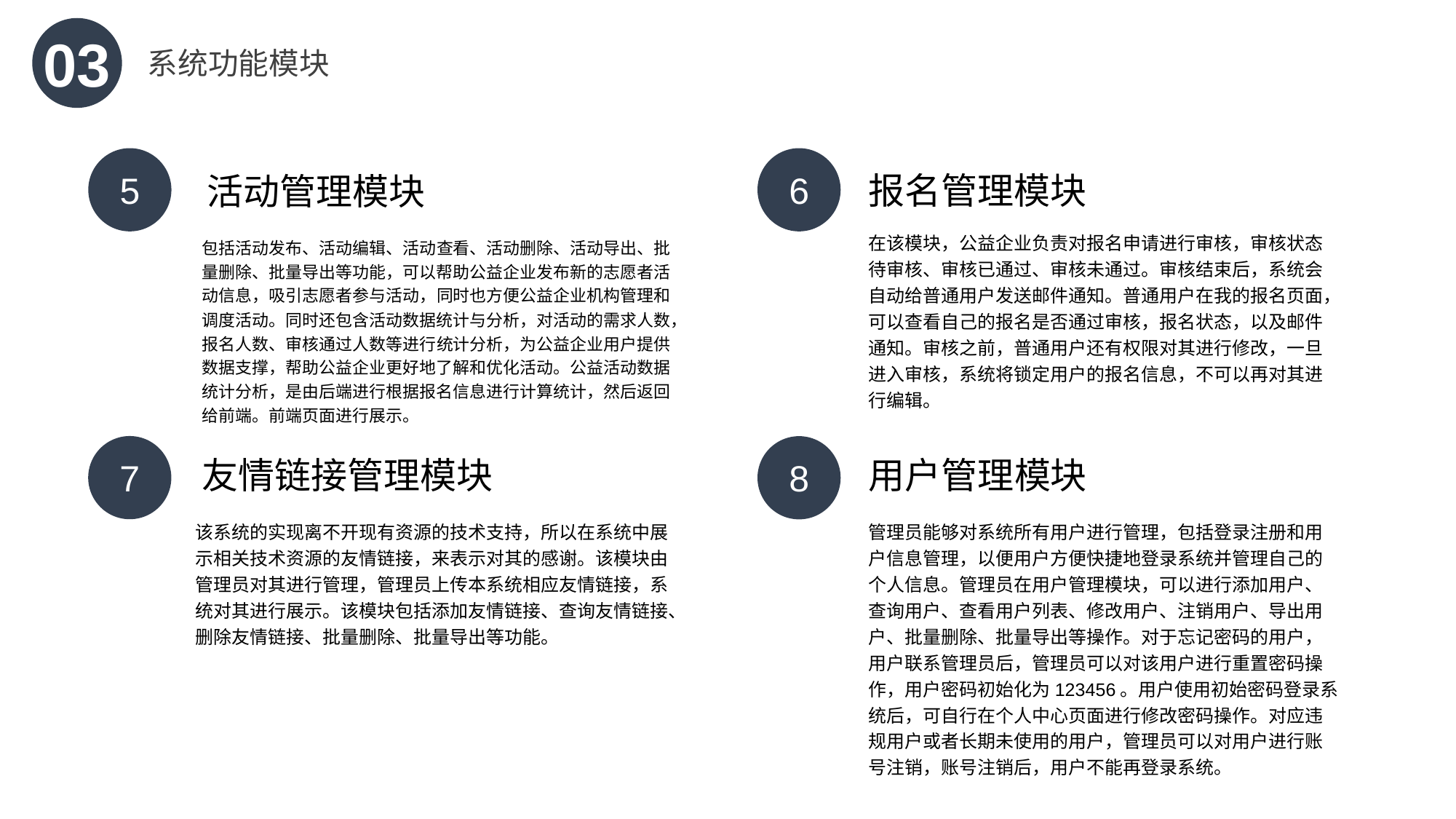

03
系统功能模块

报名管理模块
5
6
活动管理模块
在该模块，公益企业负责对报名申请进行审核，审核状态待审核、审核已通过、审核未通过。审核结束后，系统会自动给普通用户发送邮件通知。普通用户在我的报名页面，可以查看自己的报名是否通过审核，报名状态，以及邮件通知。审核之前，普通用户还有权限对其进行修改，一旦进入审核，系统将锁定用户的报名信息，不可以再对其进行编辑。
包括活动发布、活动编辑、活动查看、活动删除、活动导出、批量删除、批量导出等功能，可以帮助公益企业发布新的志愿者活动信息，吸引志愿者参与活动，同时也方便公益企业机构管理和调度活动。同时还包含活动数据统计与分析，对活动的需求人数，报名人数、审核通过人数等进行统计分析，为公益企业用户提供数据支撑，帮助公益企业更好地了解和优化活动。公益活动数据统计分析，是由后端进行根据报名信息进行计算统计，然后返回给前端。前端页面进行展示。

用户管理模块
友情链接管理模块
7
8
该系统的实现离不开现有资源的技术支持，所以在系统中展示相关技术资源的友情链接，来表示对其的感谢。该模块由管理员对其进行管理，管理员上传本系统相应友情链接，系统对其进行展示。该模块包括添加友情链接、查询友情链接、删除友情链接、批量删除、批量导出等功能。
管理员能够对系统所有用户进行管理，包括登录注册和用户信息管理，以便用户方便快捷地登录系统并管理自己的个人信息。管理员在用户管理模块，可以进行添加用户、查询用户、查看用户列表、修改用户、注销用户、导出用户、批量删除、批量导出等操作。对于忘记密码的用户，用户联系管理员后，管理员可以对该用户进行重置密码操作，用户密码初始化为123456。用户使用初始密码登录系统后，可自行在个人中心页面进行修改密码操作。对应违规用户或者长期未使用的用户，管理员可以对用户进行账号注销，账号注销后，用户不能再登录系统。
PPT下载 http://www.1ppt.com/xiazai/